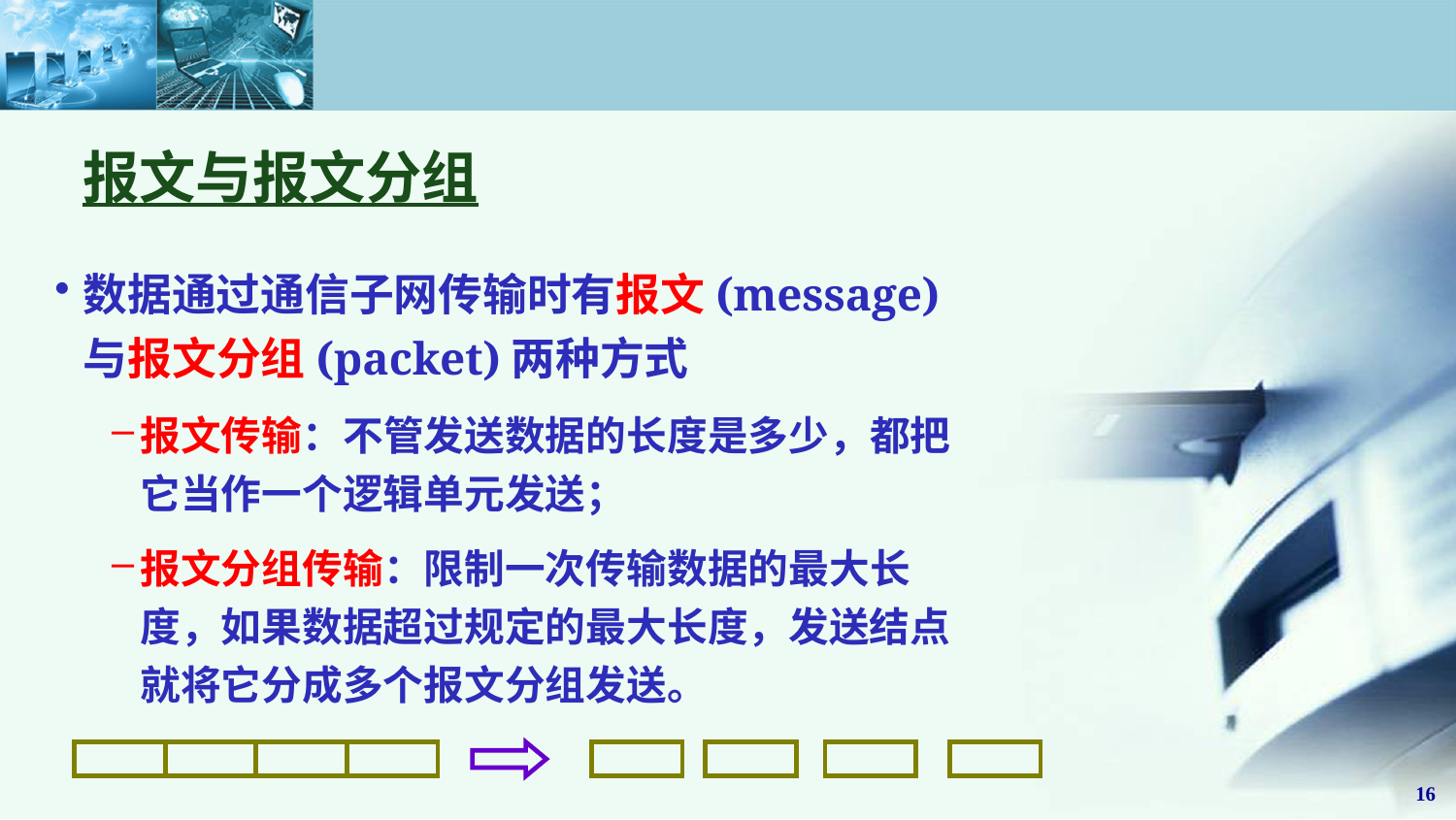

报文与报文分组
数据通过通信子网传输时有报文(message)与报文分组(packet)两种方式
报文传输：不管发送数据的长度是多少，都把它当作一个逻辑单元发送；
报文分组传输：限制一次传输数据的最大长度，如果数据超过规定的最大长度，发送结点就将它分成多个报文分组发送。

16